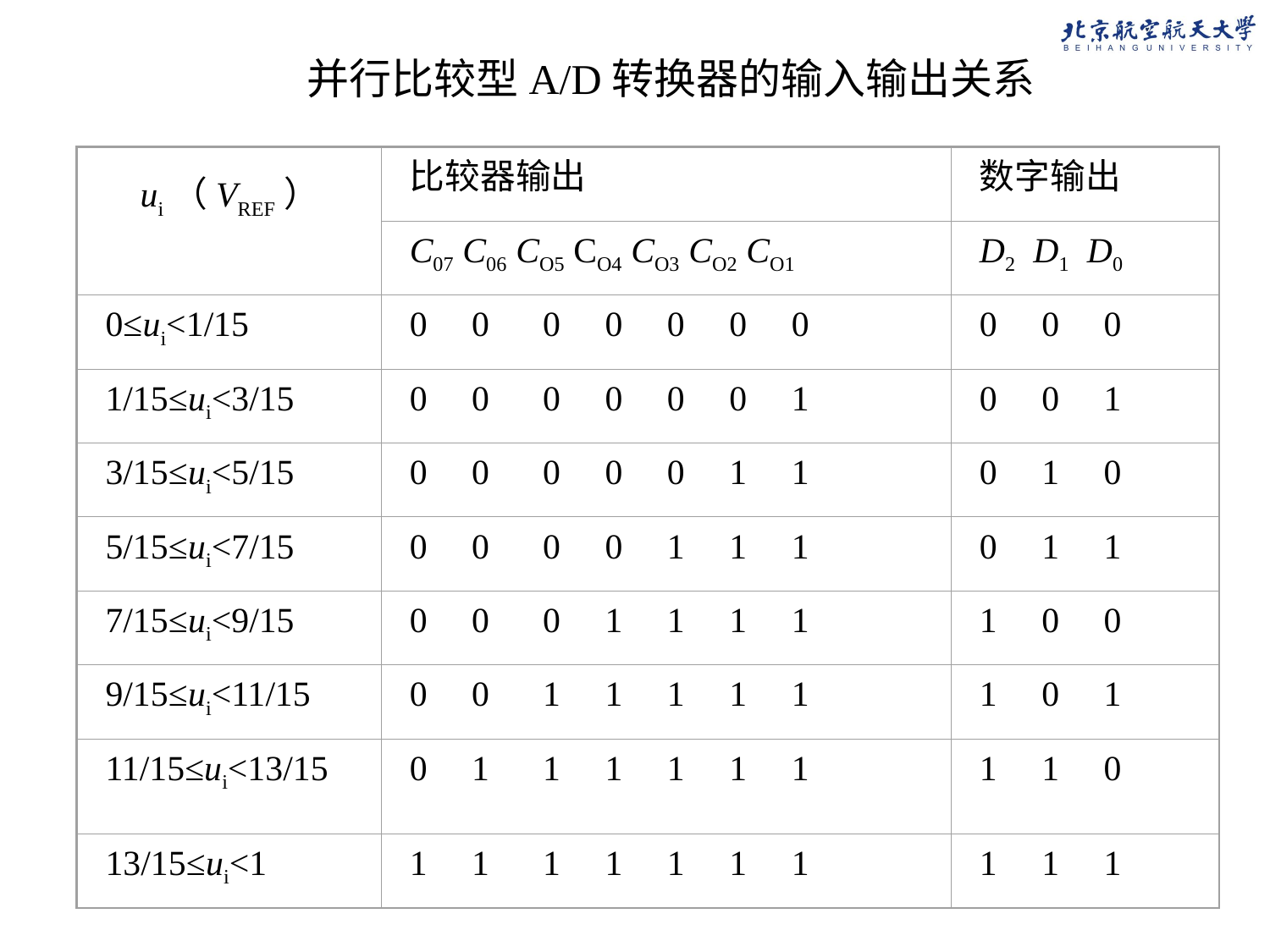

并行比较型A/D转换器的输入输出关系

ui（VREF）

比较器输出

数字输出

C07 C06 CO5 CO4 CO3 CO2 CO1

D2  D1  D0

0≤ui<1/15

0     0      0     0     0     0     0

0     0     0

1/15≤ui<3/15

0     0      0     0     0     0     1

0     0     1

3/15≤ui<5/15

0     0      0     0     0     1     1

0     1     0

5/15≤ui<7/15

0     0      0     0     1     1     1

0     1     1

7/15≤ui<9/15

0     0      0     1     1     1     1

1     0     0

9/15≤ui<11/15

0     0      1     1     1     1     1

1     0     1

11/15≤ui<13/15

0     1      1     1     1     1     1

1     1     0

13/15≤ui<1

1     1      1     1     1     1     1

1     1     1